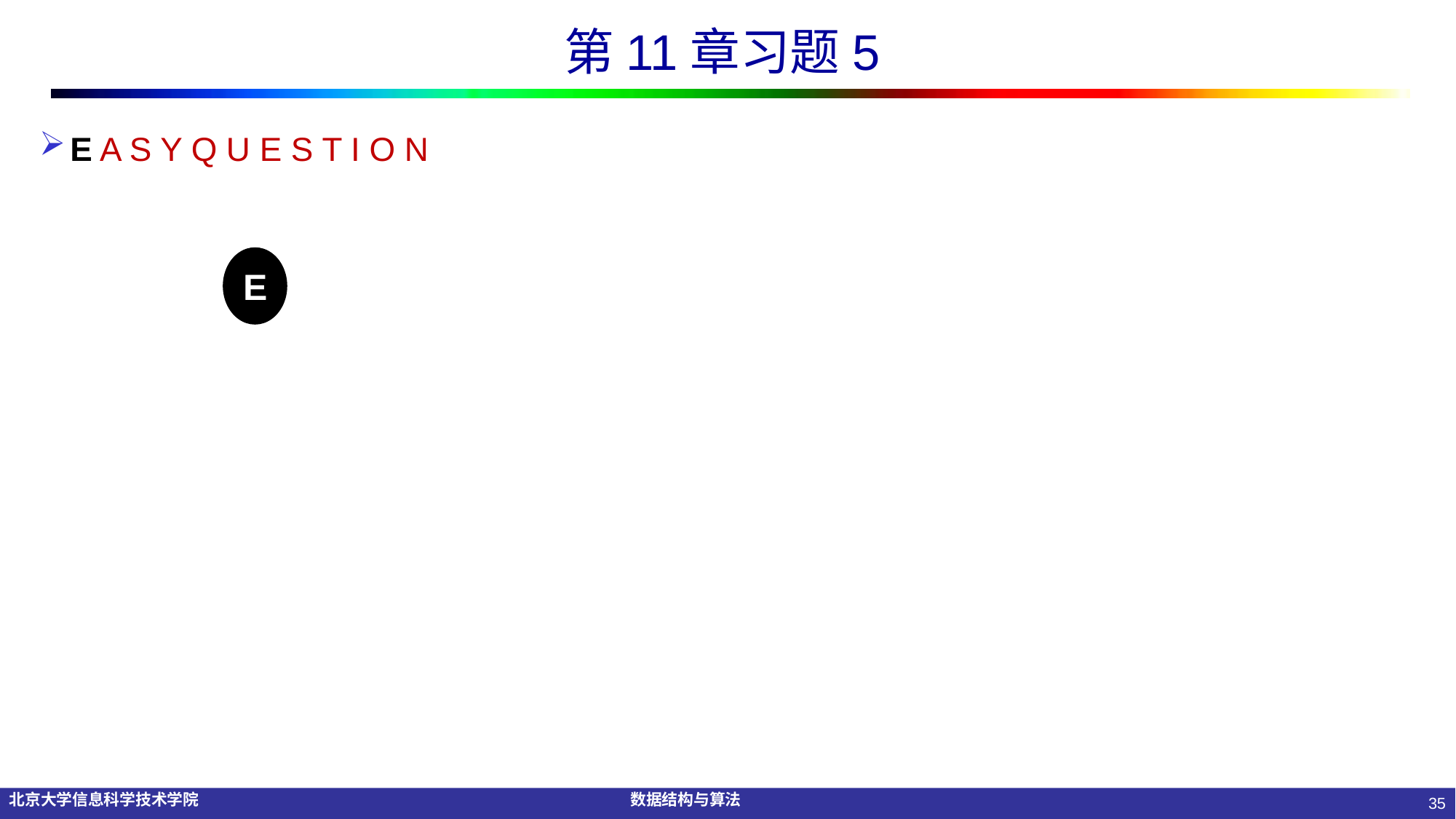

# 第11章习题5
E A S Y Q U E S T I O N
E
35